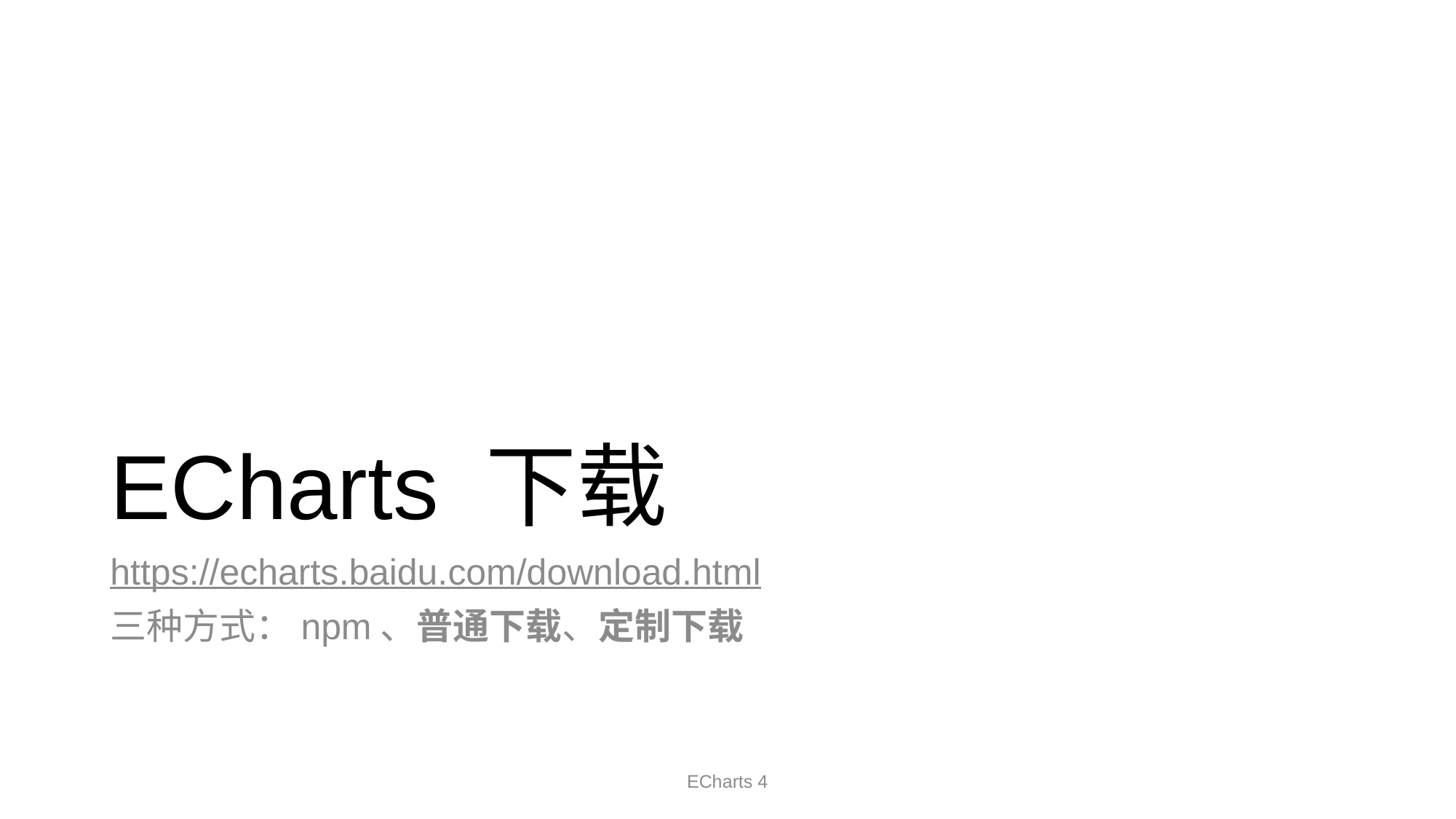

# ECharts 下载
https://echarts.baidu.com/download.html
三种方式：npm、普通下载、定制下载

ECharts 4
20